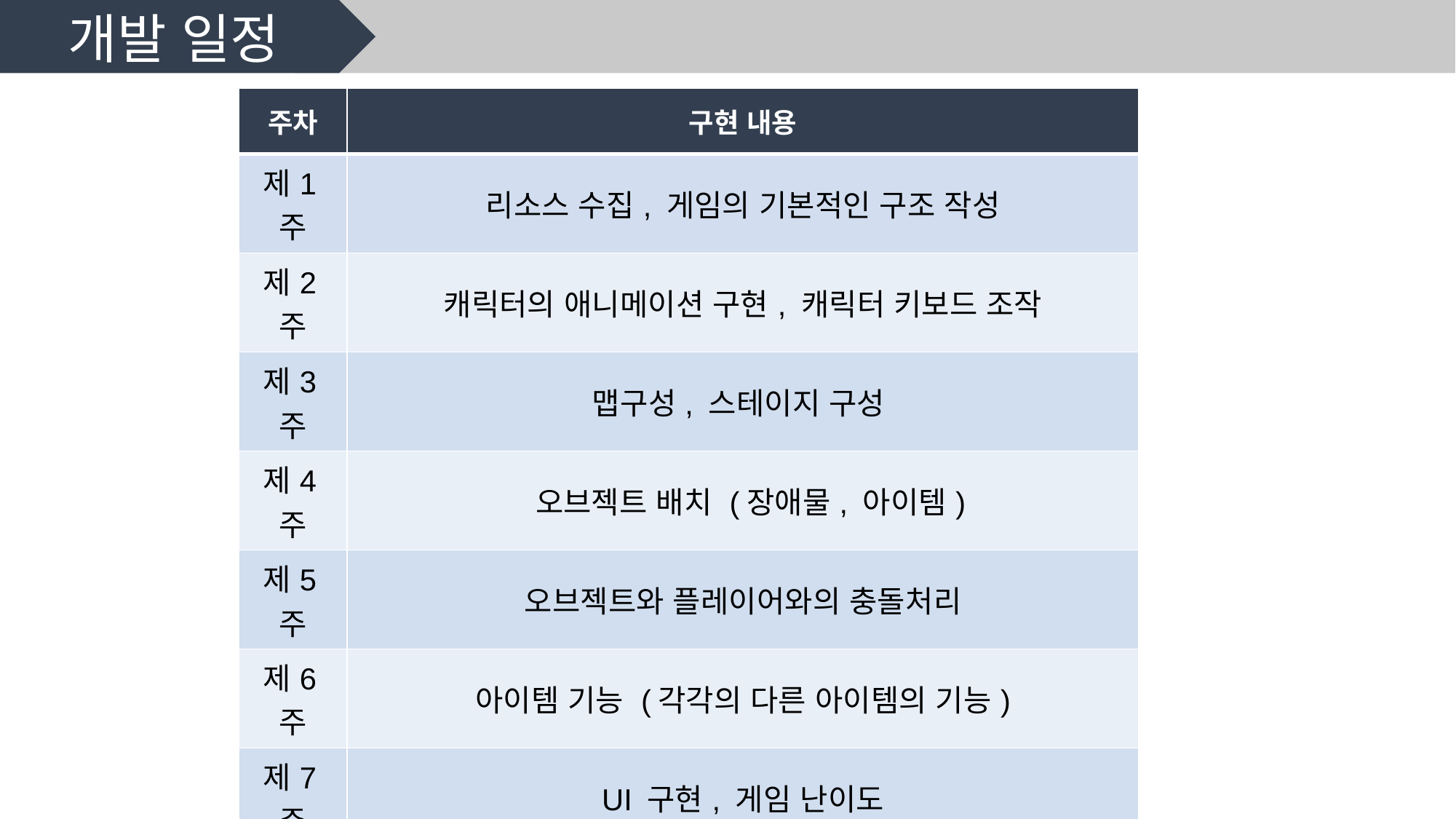

개발 일정
| 주차 | 구현 내용 |
| --- | --- |
| 제1주 | 리소스 수집, 게임의 기본적인 구조 작성 |
| 제2주 | 캐릭터의 애니메이션 구현, 캐릭터 키보드 조작 |
| 제3주 | 맵구성, 스테이지 구성 |
| 제4주 | 오브젝트 배치 (장애물, 아이템) |
| 제5주 | 오브젝트와 플레이어와의 충돌처리 |
| 제6주 | 아이템 기능 (각각의 다른 아이템의 기능) |
| 제7주 | UI 구현, 게임 난이도 |
| 제8주 | 사운드 구현 (배경음, 효과음, 애니메이션) |
| 제9주 | 디버깅, 버그 수정 |
| 제10주 | 최종정검, 패키징 |